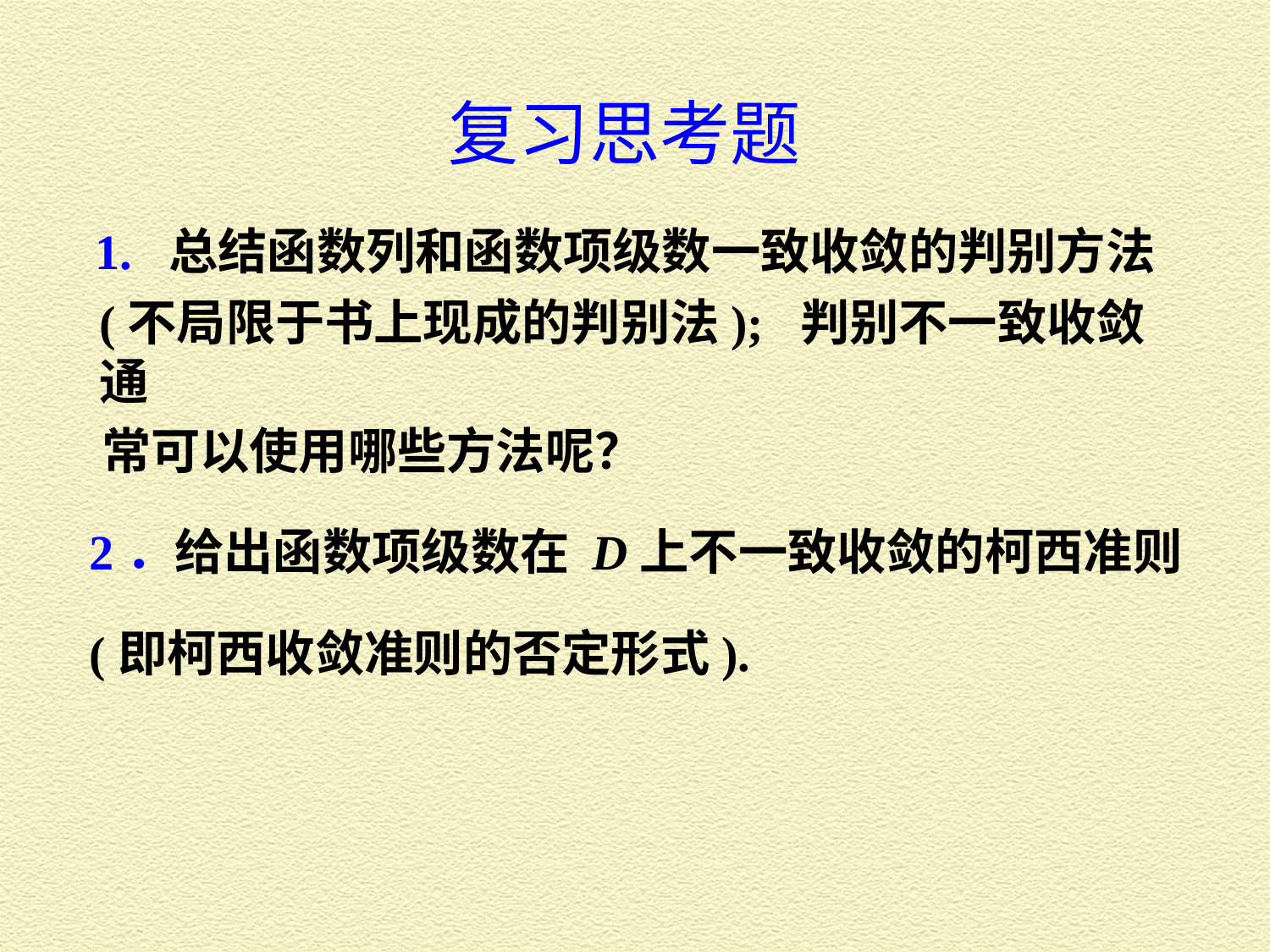

复习思考题
1.  总结函数列和函数项级数一致收敛的判别方法
(不局限于书上现成的判别法);  判别不一致收敛通
常可以使用哪些方法呢？
2．给出函数项级数在 D上不一致收敛的柯西准则
(即柯西收敛准则的否定形式).